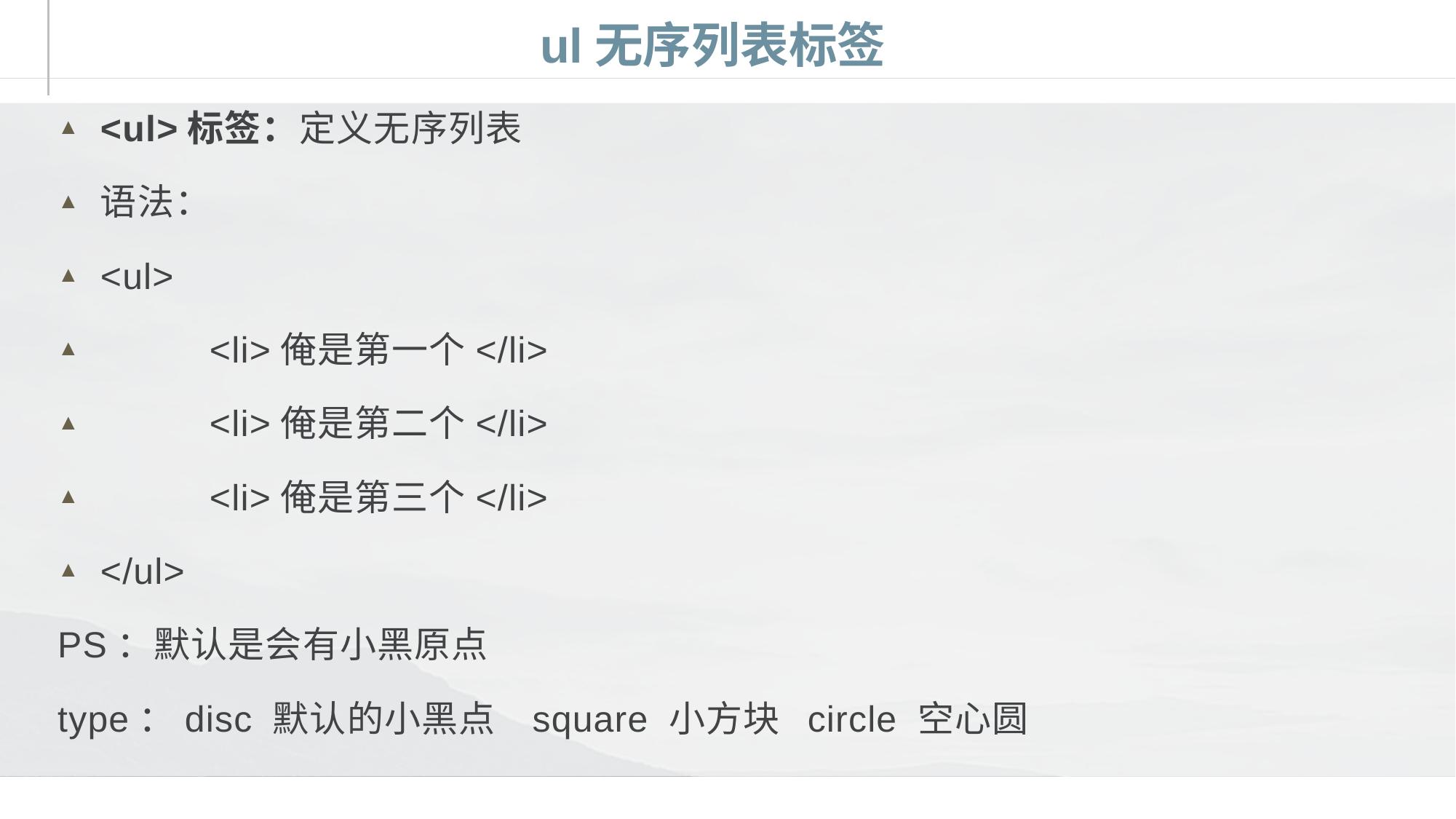

# ul无序列表标签
<ul>标签：定义无序列表
语法：
<ul>
	<li>俺是第一个</li>
	<li>俺是第二个</li>
	<li>俺是第三个</li>
</ul>
PS：默认是会有小黑原点
type：disc 默认的小黑点   square 小方块  circle 空心圆